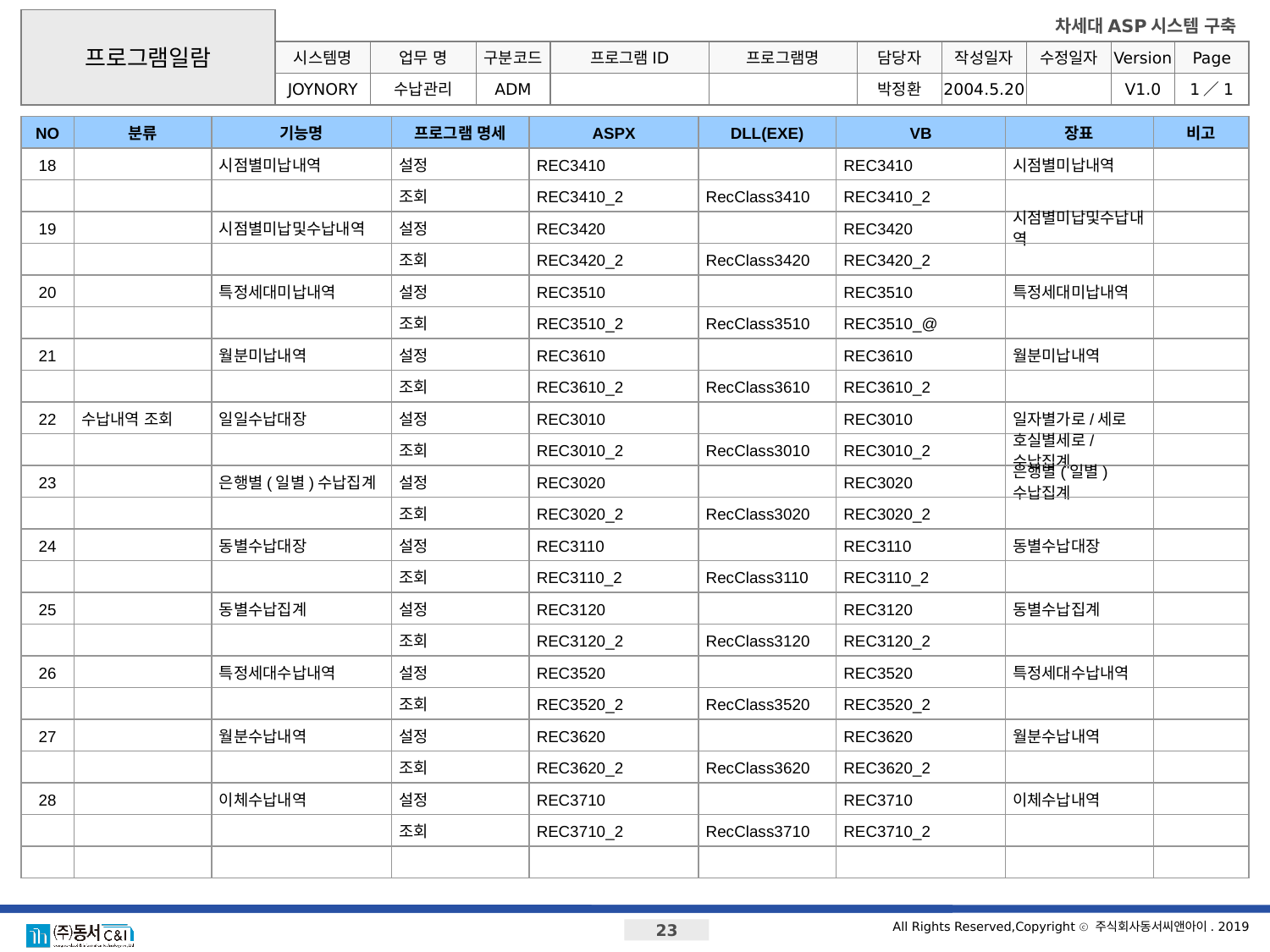

프로그램일람
NO
분류
기능명
프로그램 명세
ASPX
DLL(EXE)
VB
장표
비고
18

시점별미납내역
설정
REC3410

REC3410
시점별미납내역

조회
REC3410_2
RecClass3410
REC3410_2

19

시점별미납및수납내역
설정
REC3420

REC3420
시점별미납및수납내역

조회
REC3420_2
RecClass3420
REC3420_2

20

특정세대미납내역
설정
REC3510

REC3510
특정세대미납내역

조회
REC3510_2
RecClass3510
REC3510_@

21

월분미납내역
설정
REC3610

REC3610
월분미납내역

조회
REC3610_2
RecClass3610
REC3610_2

22
수납내역 조회
일일수납대장
설정
REC3010

REC3010
일자별가로/세로

조회
REC3010_2
RecClass3010
REC3010_2
호실별세로/
수납집계

23

은행별(일별)수납집계
설정
REC3020

REC3020
은행별(일별)수납집계

조회
REC3020_2
RecClass3020
REC3020_2

24

동별수납대장
설정
REC3110

REC3110
동별수납대장

조회
REC3110_2
RecClass3110
REC3110_2

25

동별수납집계
설정
REC3120

REC3120
동별수납집계

조회
REC3120_2
RecClass3120
REC3120_2

26

특정세대수납내역
설정
REC3520

REC3520
특정세대수납내역

조회
REC3520_2
RecClass3520
REC3520_2

27

월분수납내역
설정
REC3620

REC3620
월분수납내역

조회
REC3620_2
RecClass3620
REC3620_2

28

이체수납내역
설정
REC3710

REC3710
이체수납내역

조회
REC3710_2
RecClass3710
REC3710_2